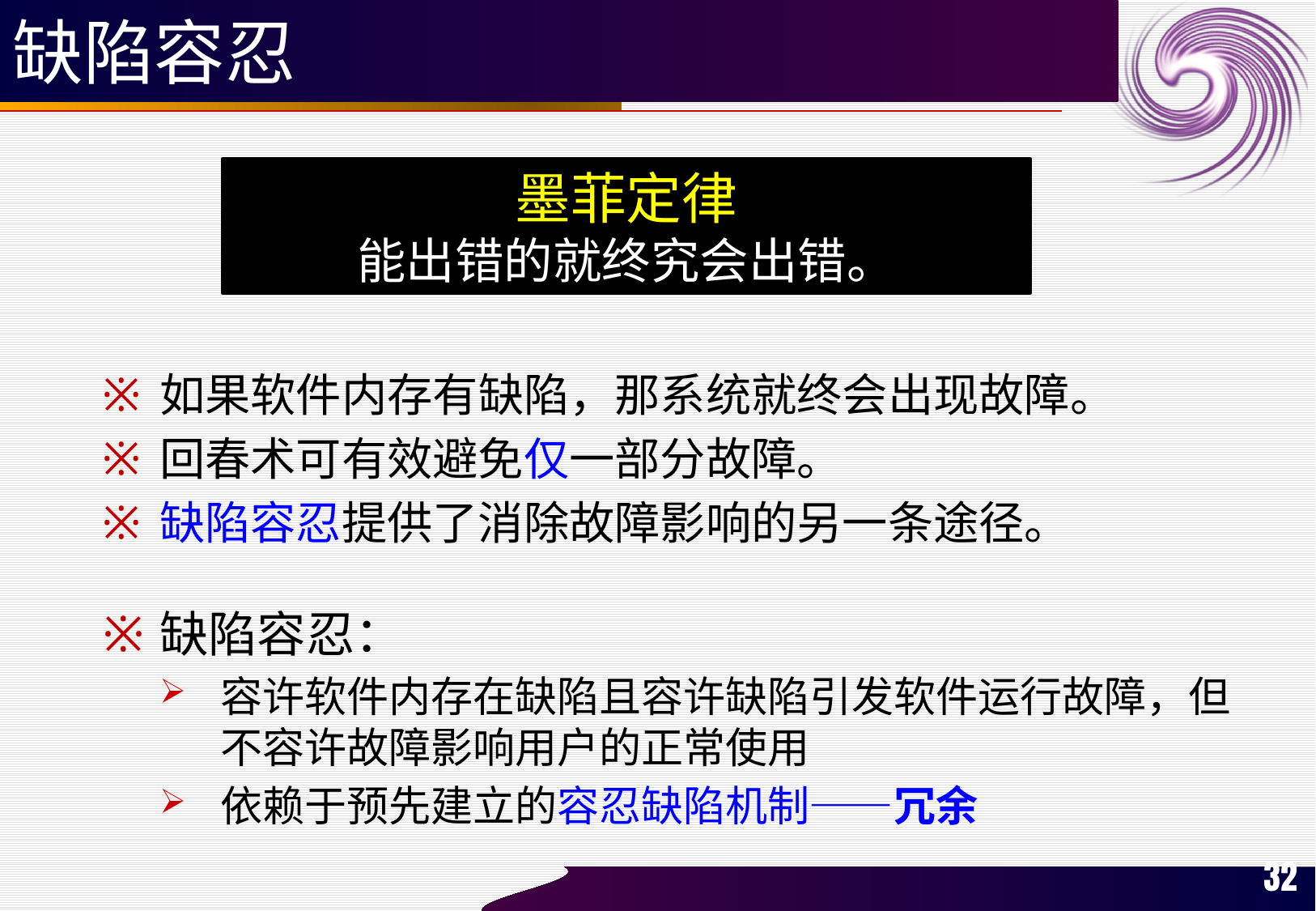

# 缺陷容忍
墨菲定律
能出错的就终究会出错。
如果软件内存有缺陷，那系统就终会出现故障。
回春术可有效避免仅一部分故障。
缺陷容忍提供了消除故障影响的另一条途径。

缺陷容忍：
容许软件内存在缺陷且容许缺陷引发软件运行故障，但不容许故障影响用户的正常使用
依赖于预先建立的容忍缺陷机制——冗余
32